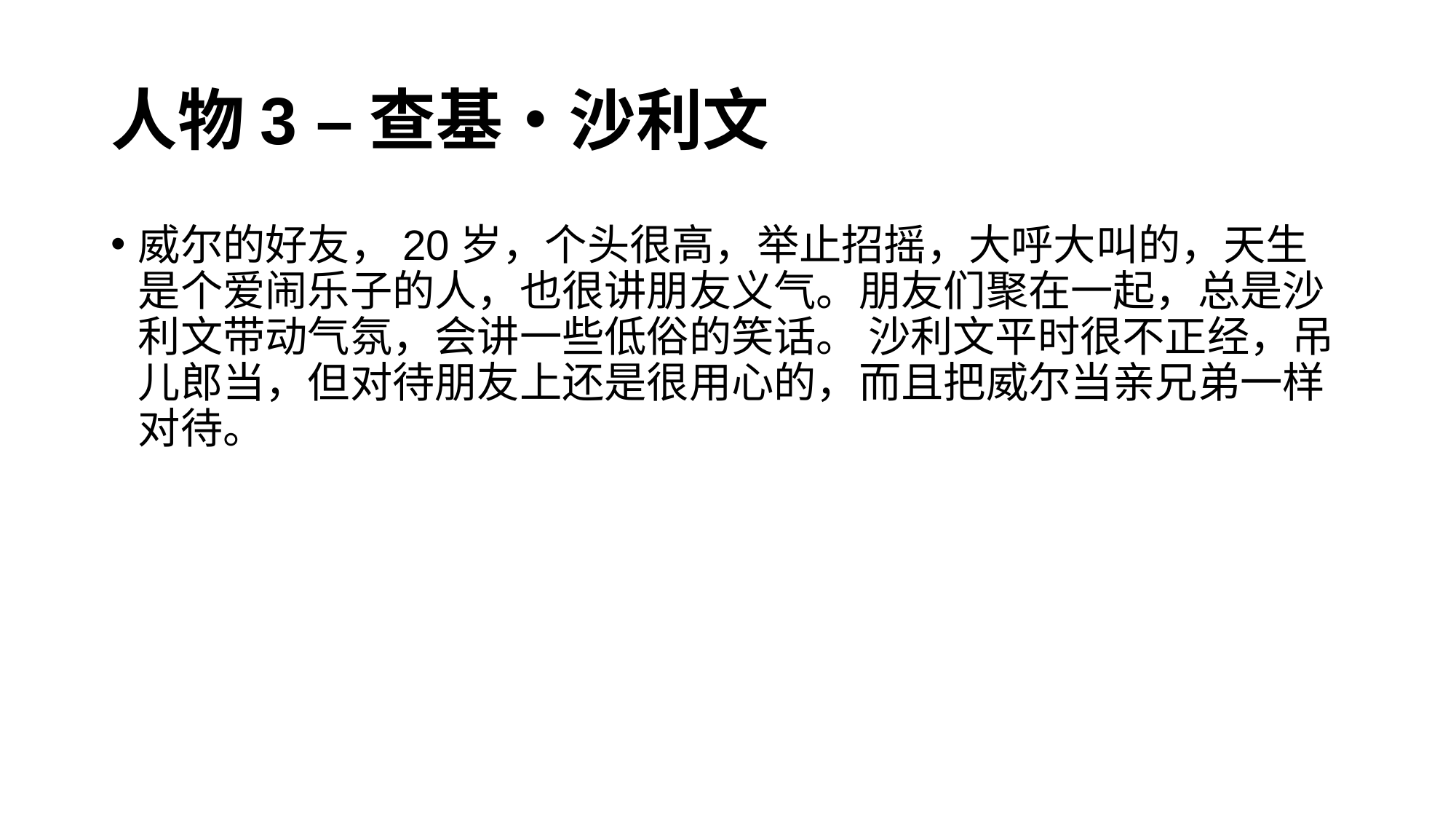

# 人物3 –查基•沙利文
威尔的好友，20岁，个头很高，举止招摇，大呼大叫的，天生是个爱闹乐子的人，也很讲朋友义气。朋友们聚在一起，总是沙利文带动气氛，会讲一些低俗的笑话。 沙利文平时很不正经，吊儿郎当，但对待朋友上还是很用心的，而且把威尔当亲兄弟一样对待。